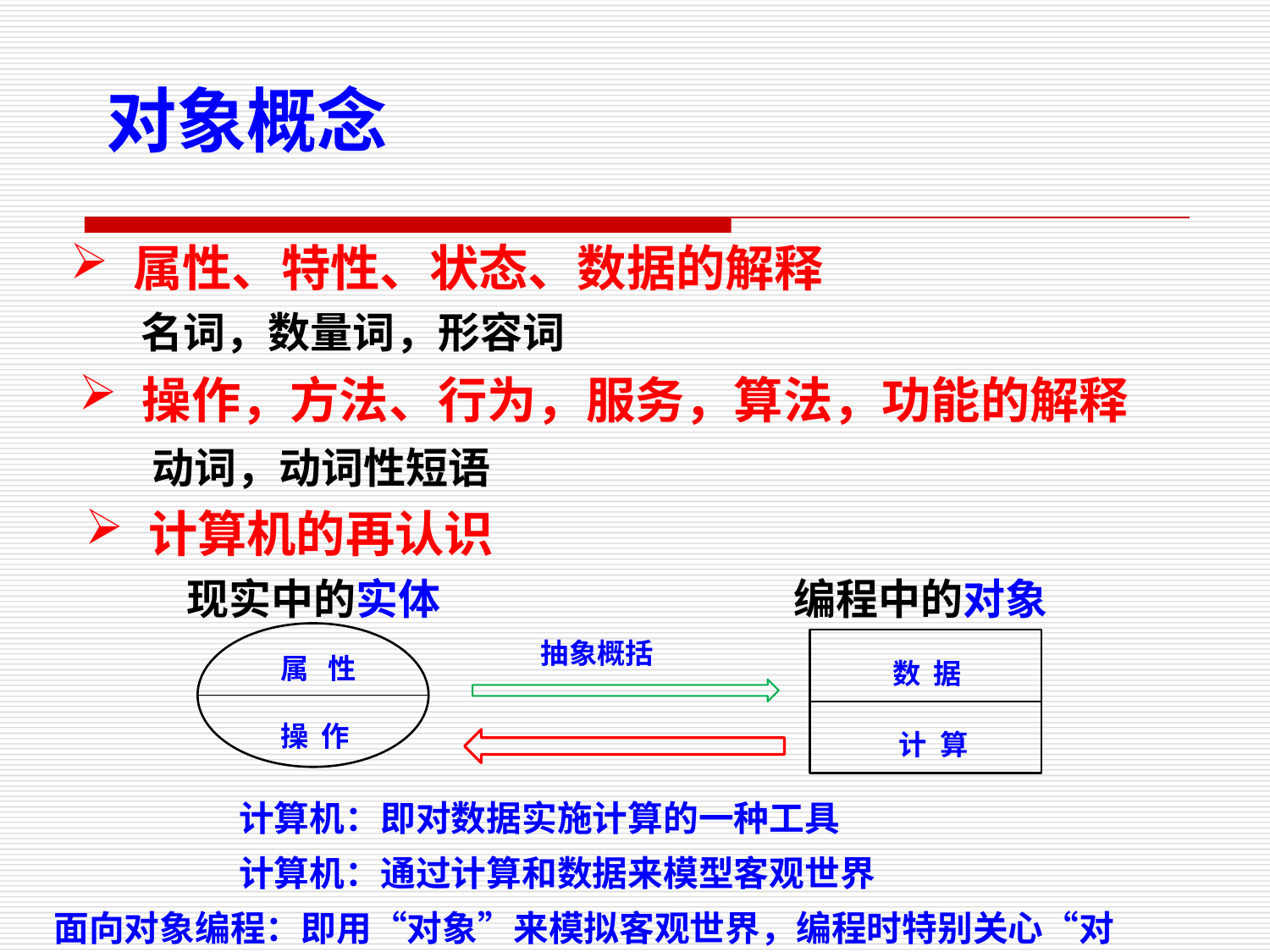

对象概念
属性、特性、状态、数据的解释
名词，数量词，形容词
操作，方法、行为，服务，算法，功能的解释
动词，动词性短语
计算机的再认识
现实中的实体
编程中的对象
抽象概括

属   性
数  据

操  作
计  算

                      计算机：即对数据实施计算的一种工具
                      计算机：通过计算和数据来模型客观世界
面向对象编程：即用“对象”来模拟客观世界，编程时特别关心“对象”